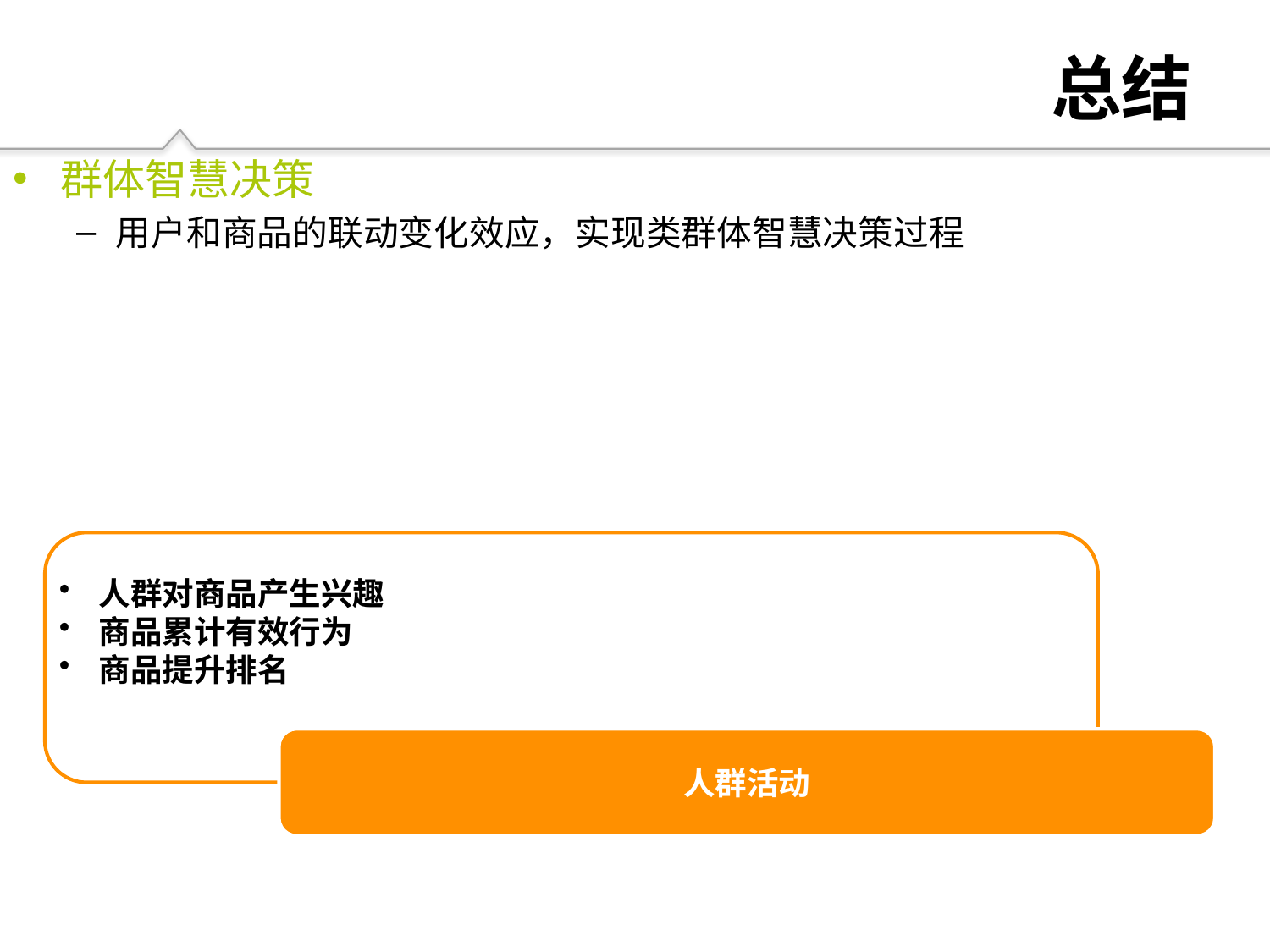

# 总结
群体智慧决策
用户和商品的联动变化效应，实现类群体智慧决策过程

人群活动
商品提升排名
人群对商品产生兴趣
商品累计有效行为